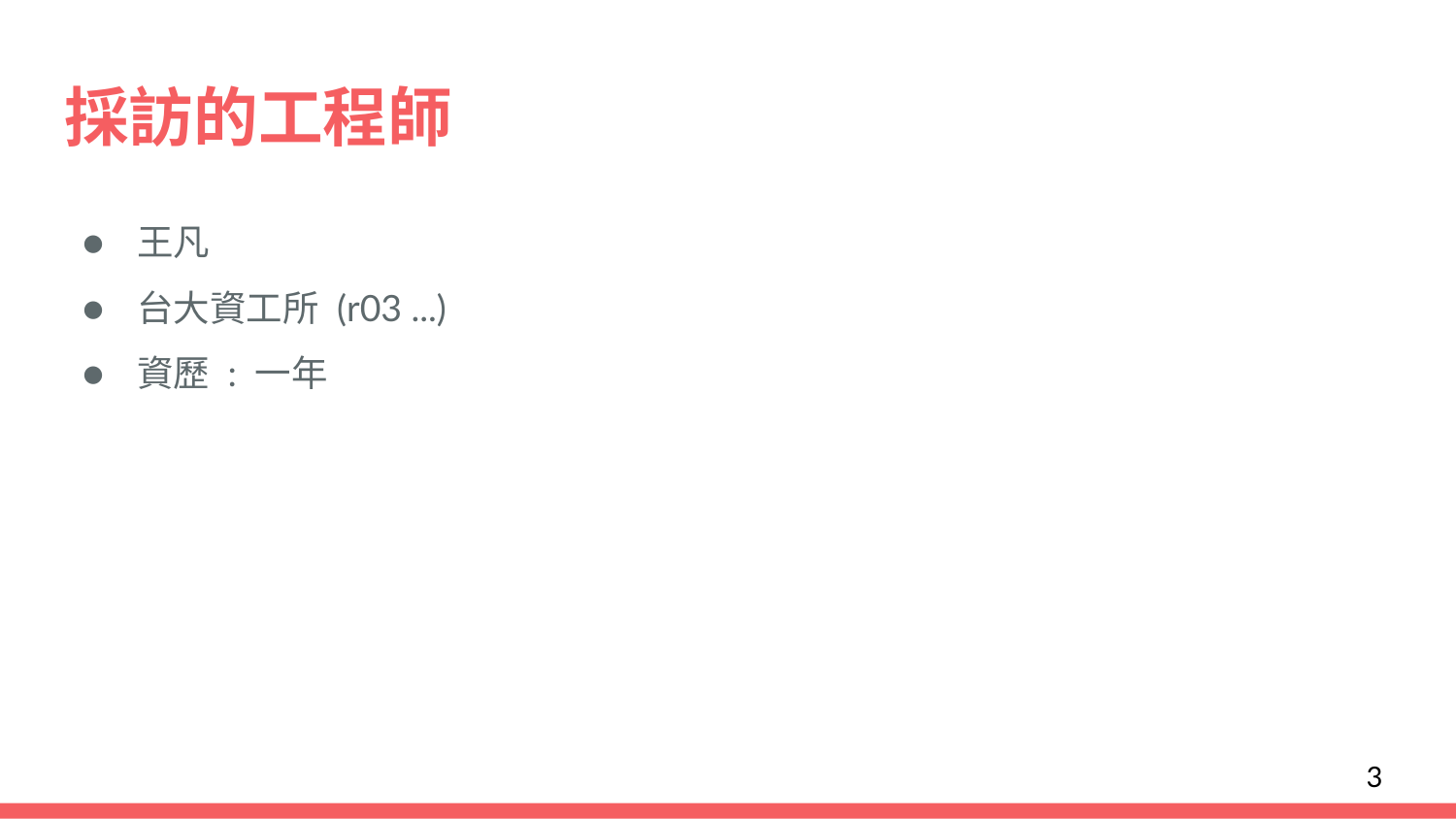

# 採訪的工程師
王凡
台大資工所 (r03 ...)
資歷 : 一年
3